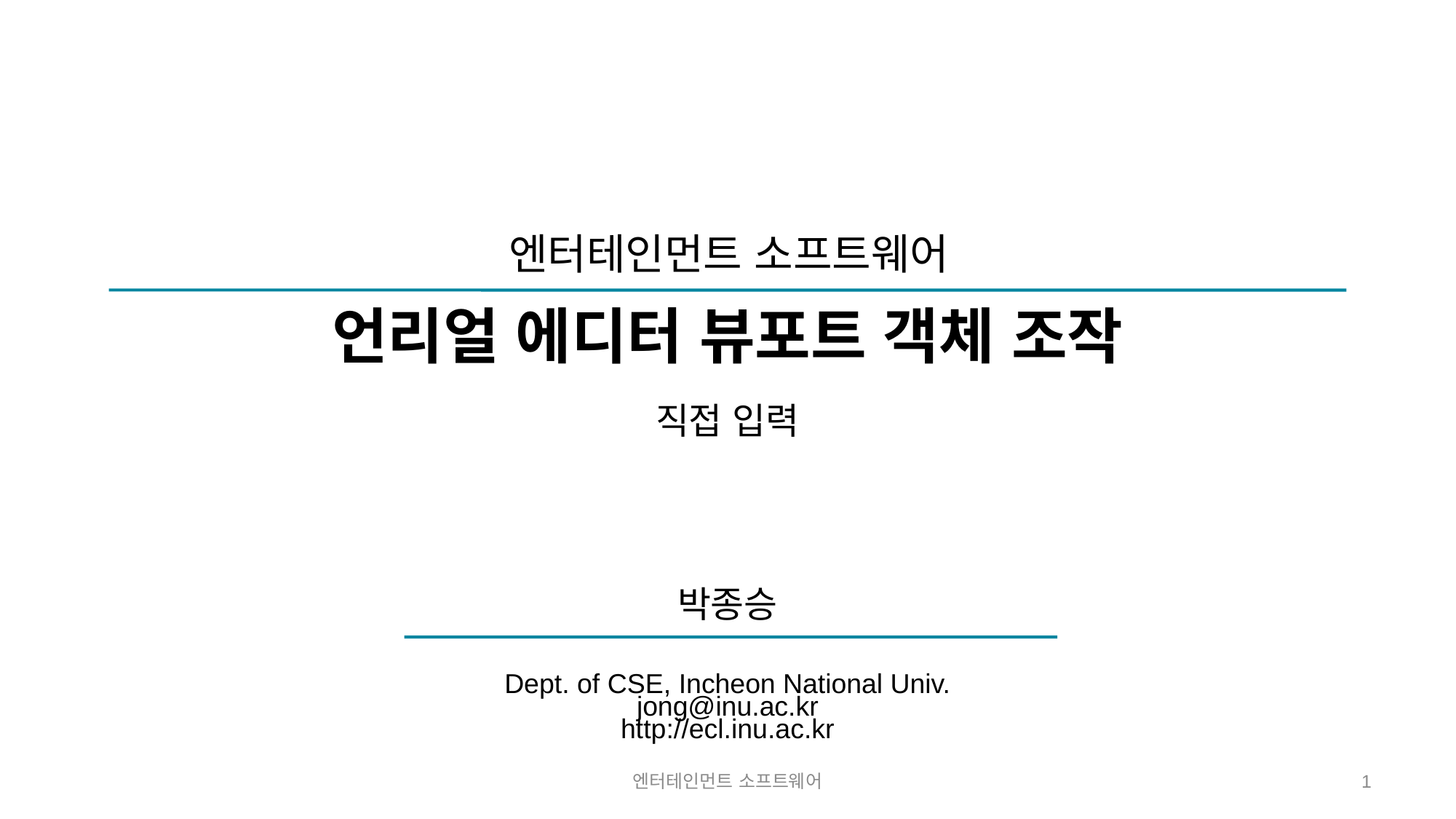

# 언리얼 에디터 뷰포트 객체 조작
직접 입력
엔터테인먼트 소프트웨어
1